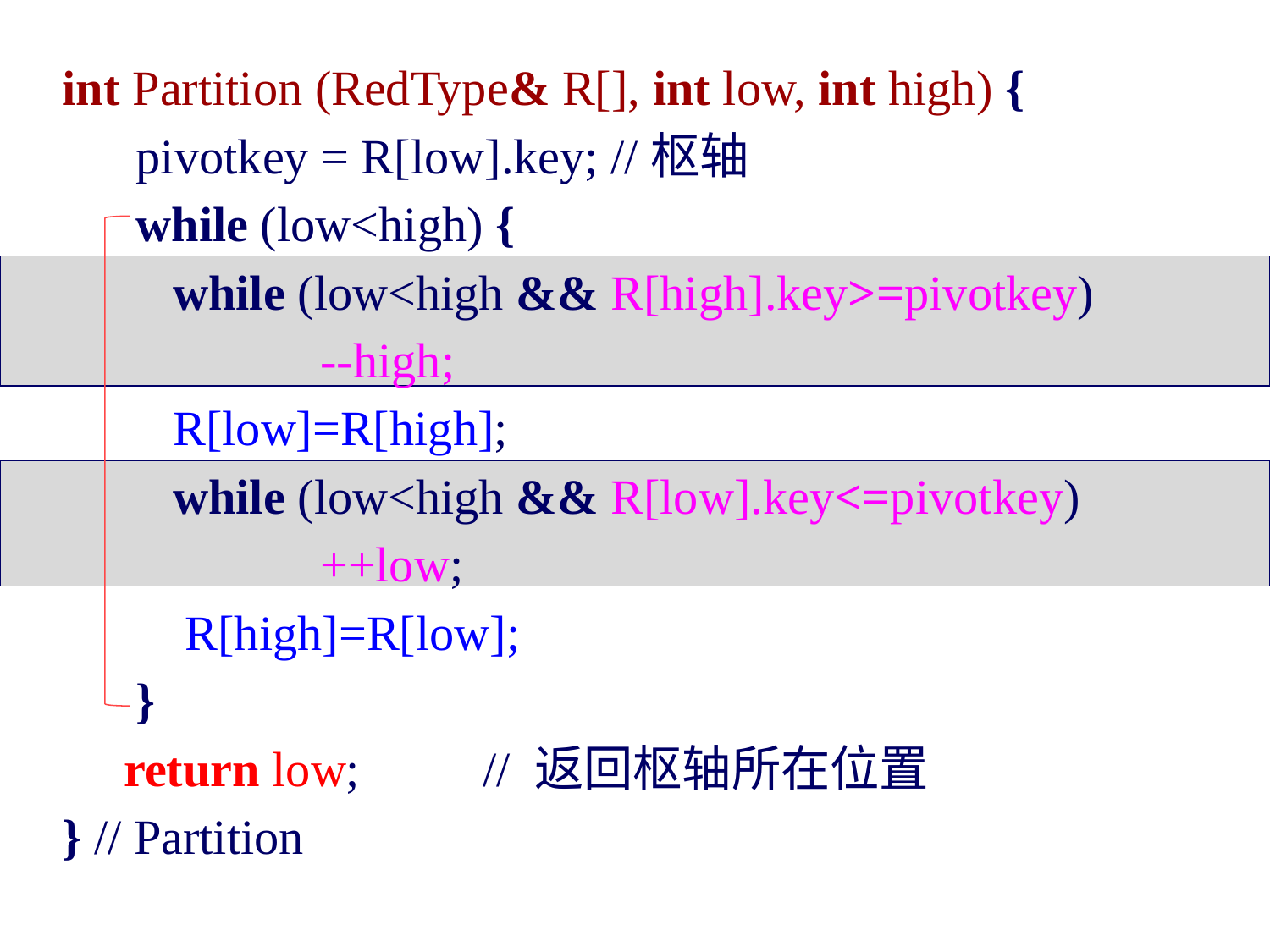

int Partition (RedType& R[], int low, int high) {
      pivotkey = R[low].key; //枢轴
      while (low<high) {
         while (low<high && R[high].key>=pivotkey)
                     --high;
         R[low]=R[high];
         while (low<high && R[low].key<=pivotkey)
                     ++low;
          R[high]=R[low];
      }
     return low;          // 返回枢轴所在位置
} // Partition